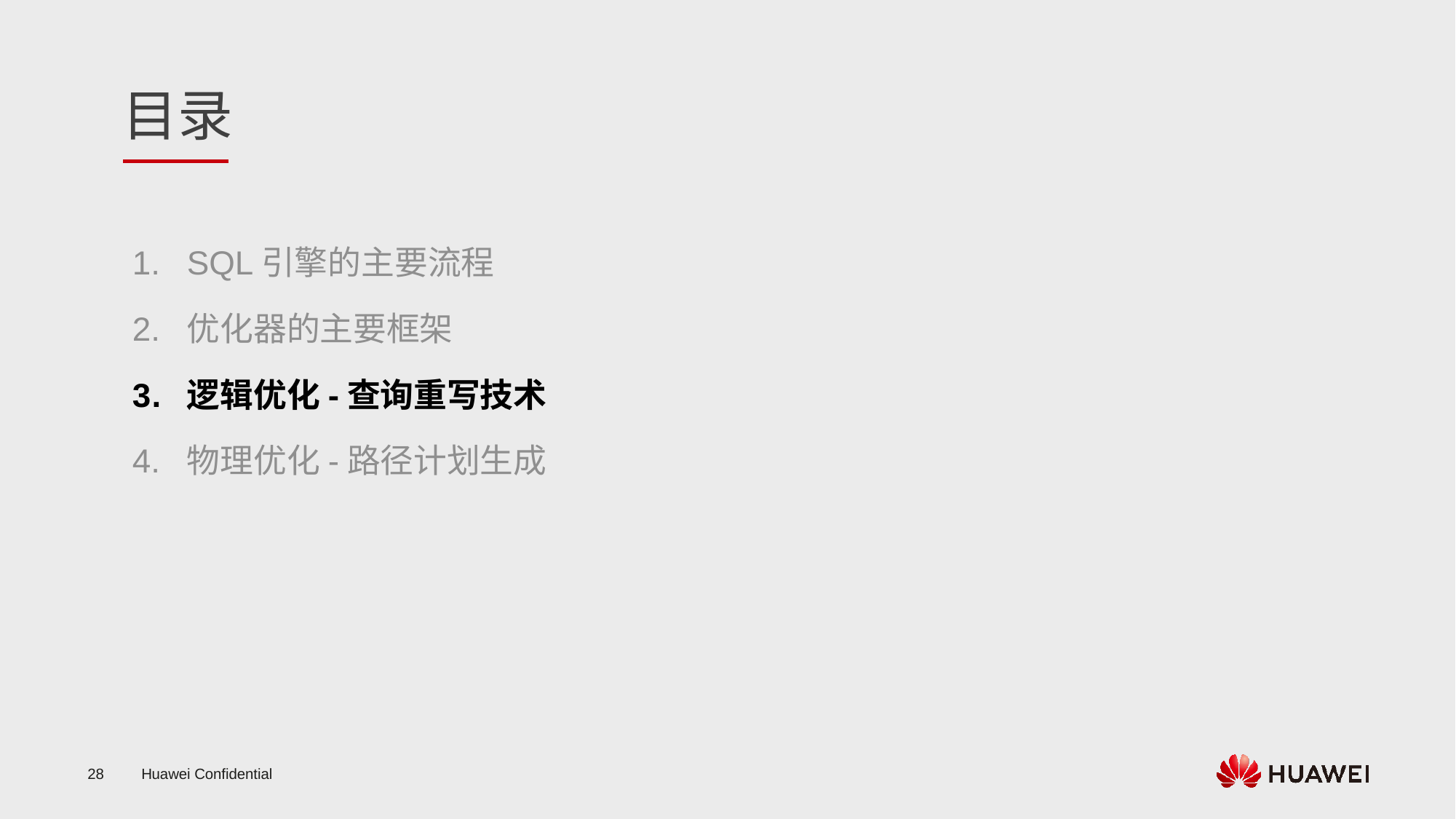

SQL引擎的主要流程
优化器的主要框架
逻辑优化-查询重写技术
物理优化-路径计划生成